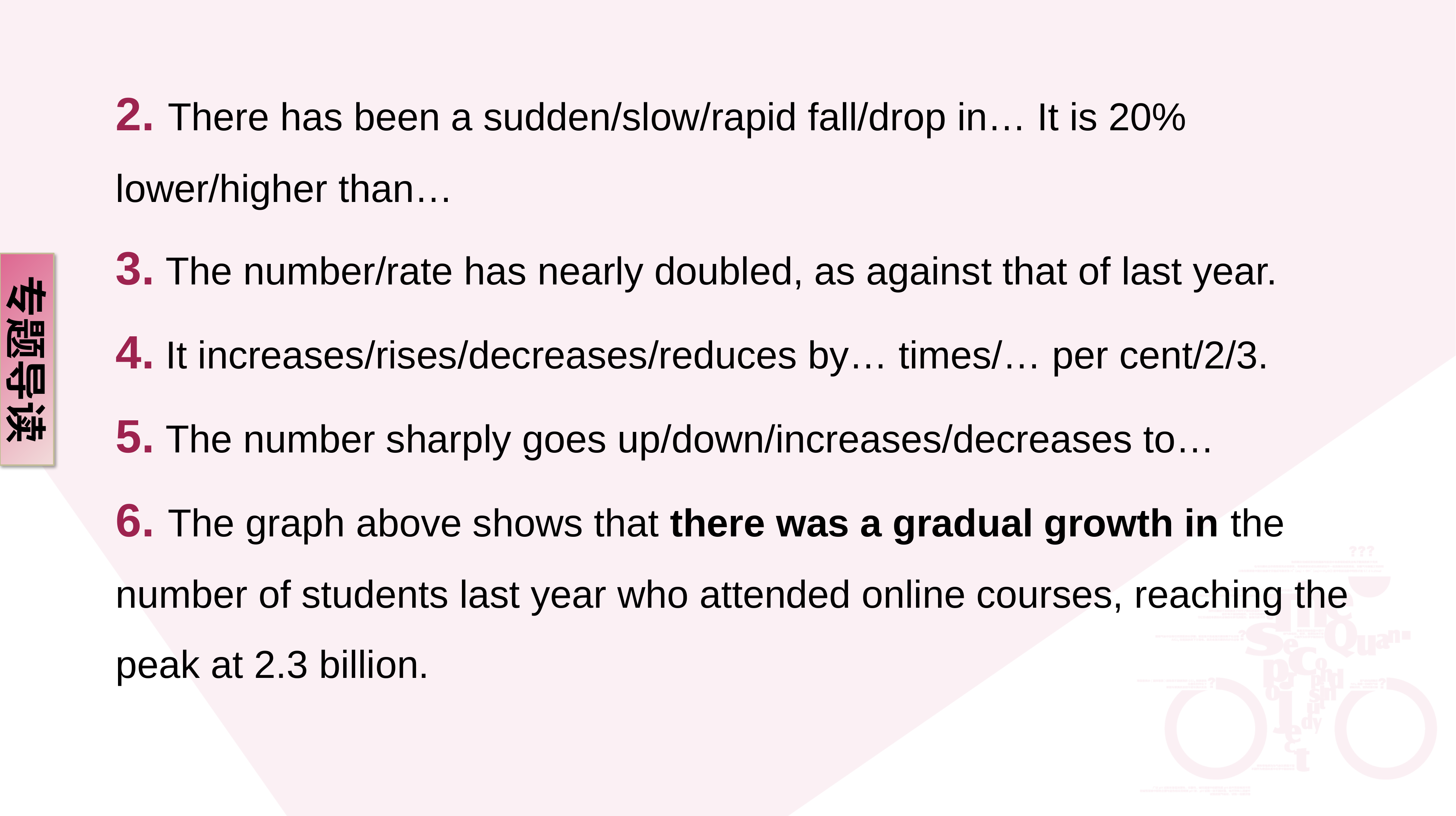

2. There has been a sudden/slow/rapid fall/drop in… It is 20% lower/higher than…
3. The number/rate has nearly doubled, as against that of last year.
4. It increases/rises/decreases/reduces by… times/… per cent/2/3.
5. The number sharply goes up/down/increases/decreases to…
6. The graph above shows that there was a gradual growth in the number of students last year who attended online courses, reaching the peak at 2.3 billion.
专题导读